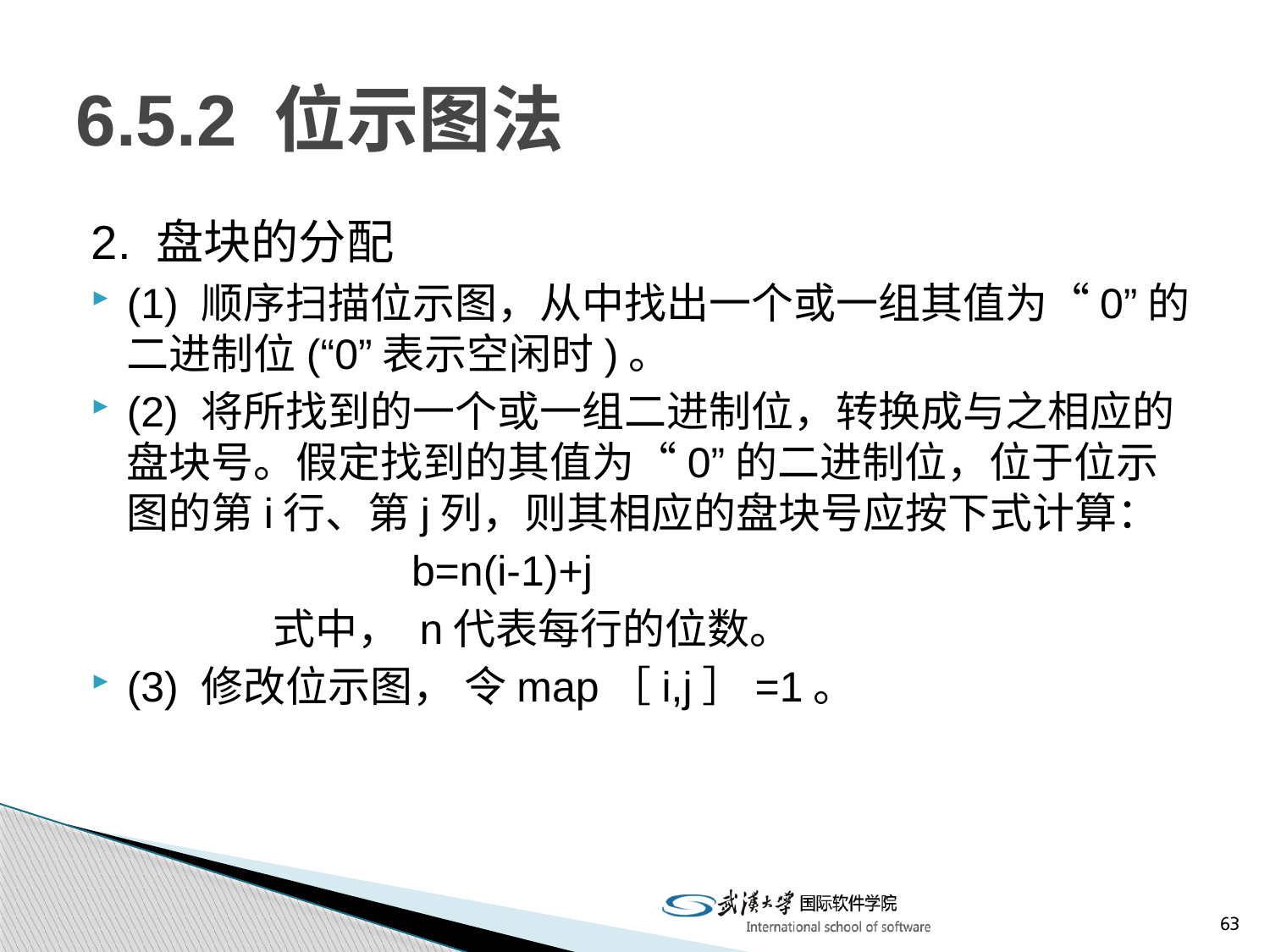

# 6.5.2 位示图法
2. 盘块的分配
(1) 顺序扫描位示图，从中找出一个或一组其值为“0”的二进制位(“0”表示空闲时)。
(2) 将所找到的一个或一组二进制位，转换成与之相应的盘块号。假定找到的其值为“0”的二进制位，位于位示图的第i行、第j列，则其相应的盘块号应按下式计算：
                           b=n(i-1)+j
                  式中， n代表每行的位数。
(3) 修改位示图， 令map［i,j］=1。
63